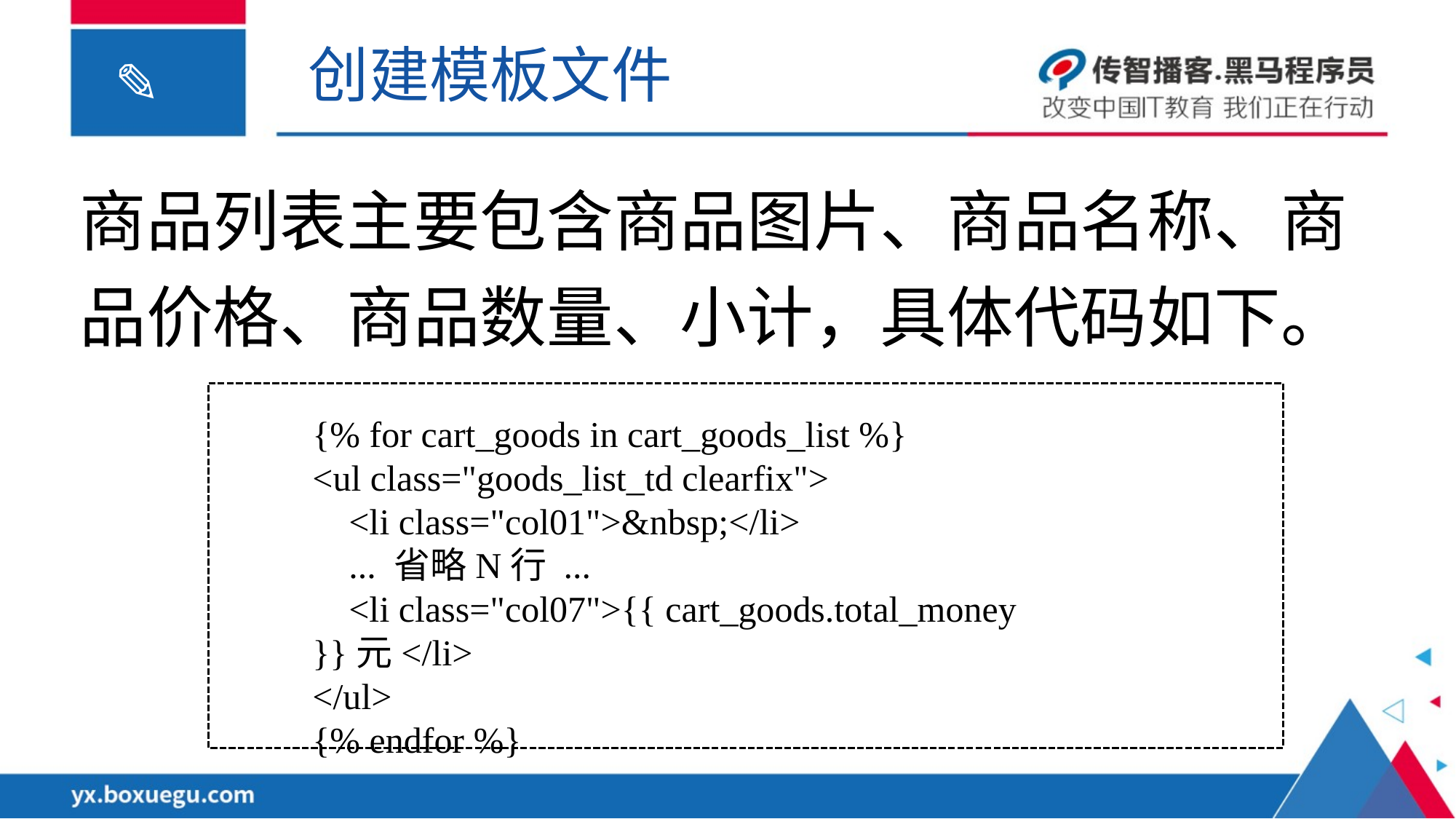

创建模板文件
商品列表主要包含商品图片、商品名称、商品价格、商品数量、小计，具体代码如下。

{% for cart_goods in cart_goods_list %}
<ul class="goods_list_td clearfix">
    <li class="col01">&nbsp;</li>
    ... 省略N行 ...
    <li class="col07">{{ cart_goods.total_money }}元</li>
</ul>
{% endfor %}